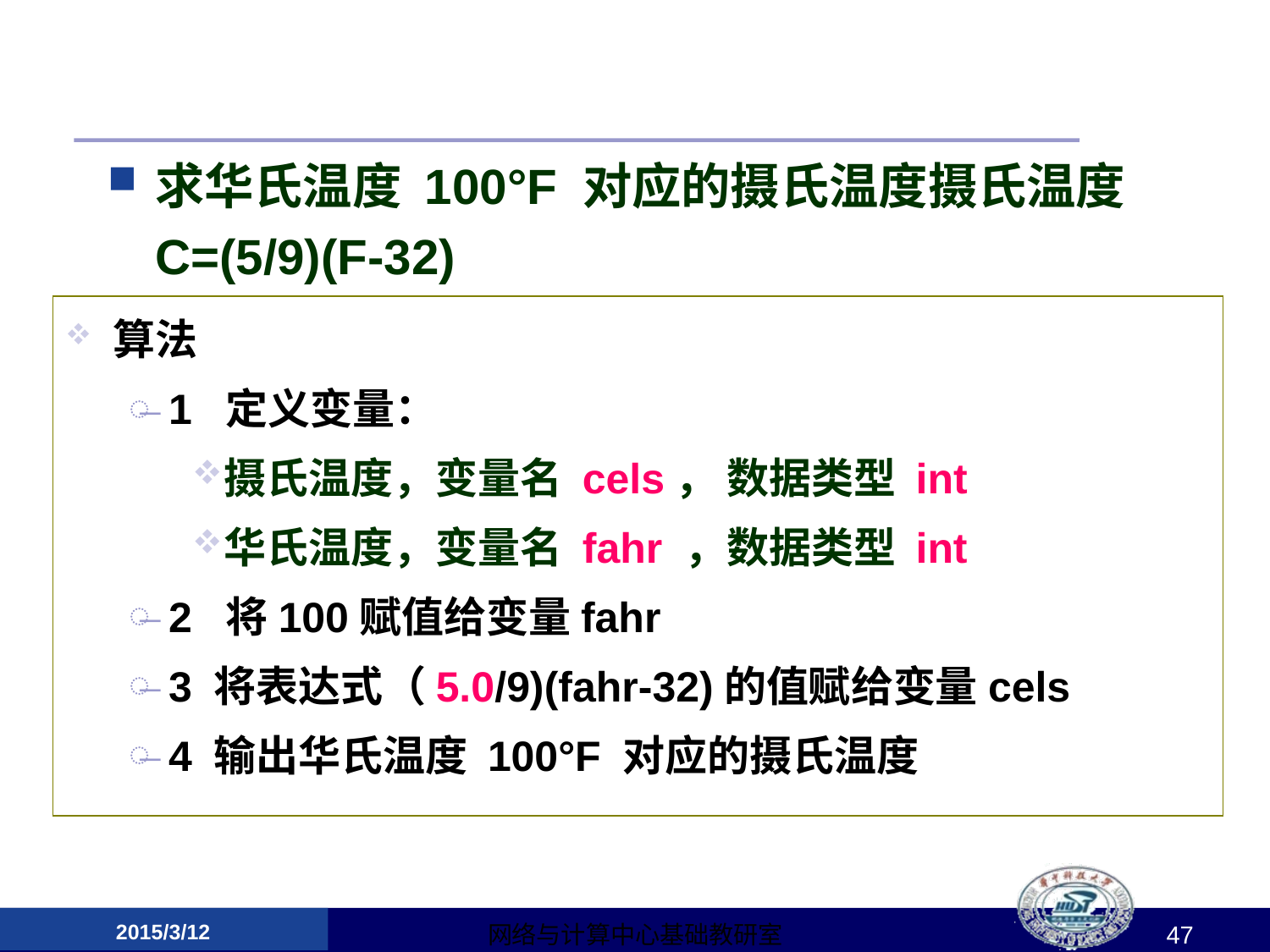

求华氏温度 100°F 对应的摄氏温度摄氏温度 C=(5/9)(F-32)
算法
1  定义变量：
摄氏温度，变量名 cels， 数据类型 int
华氏温度，变量名 fahr ，数据类型 int
2  将100赋值给变量fahr
3 将表达式（5.0/9)(fahr-32)的值赋给变量cels
4 输出华氏温度 100°F 对应的摄氏温度
2015/3/12
网络与计算中心基础教研室
47